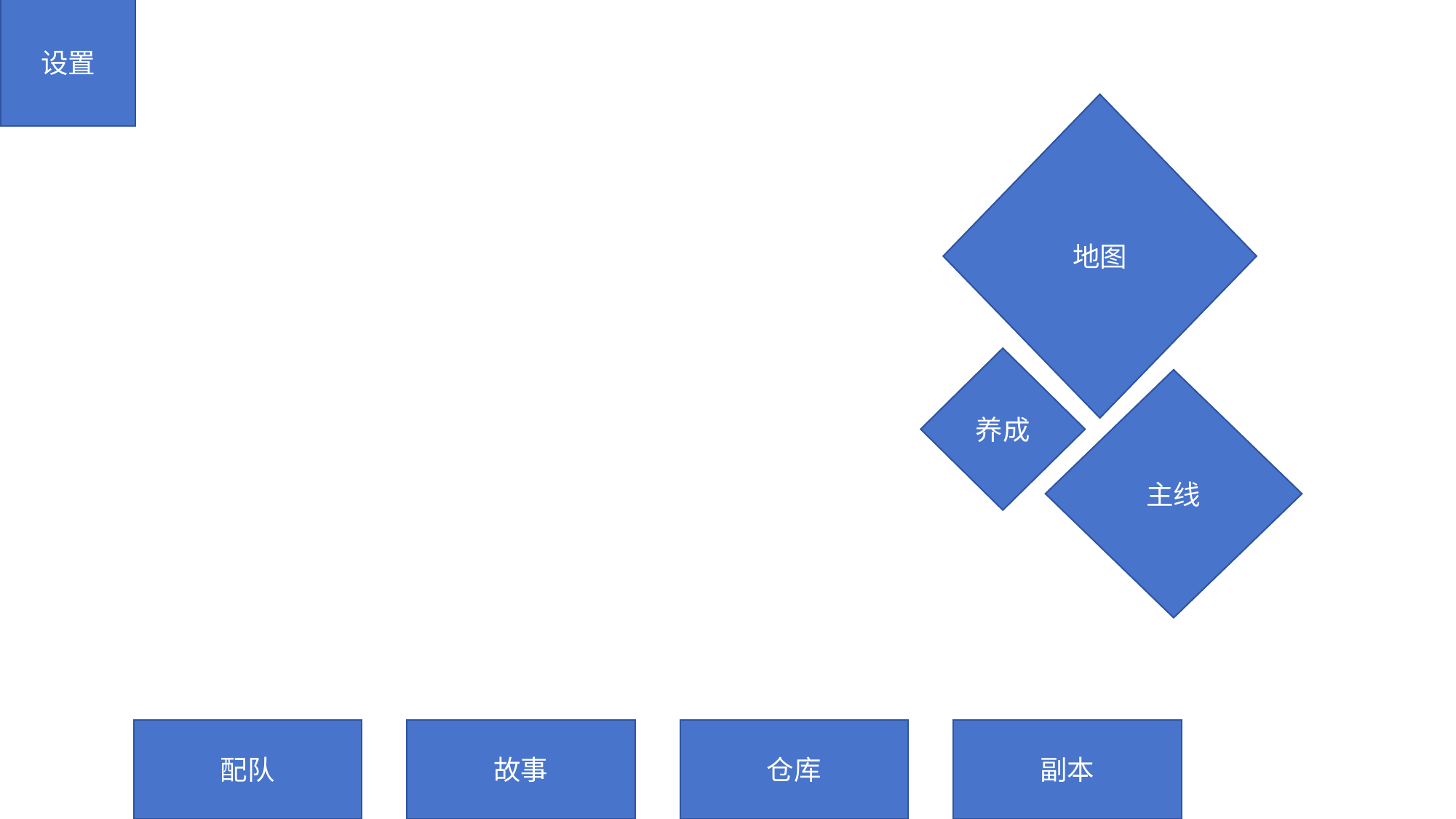

设置
地图
养成
主线
配队
故事
仓库
副本